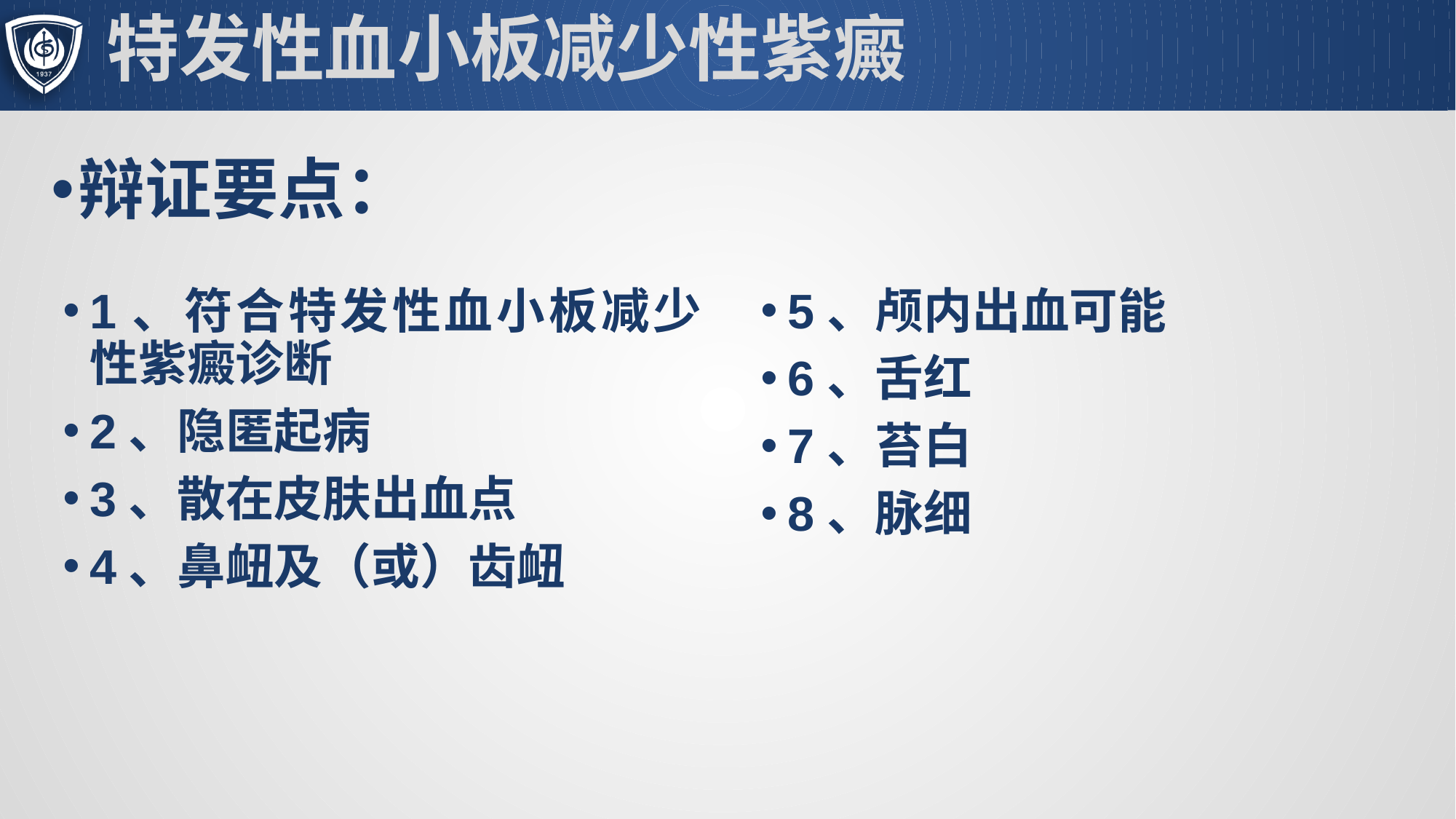

# 特发性血小板减少性紫癜
辩证要点：

5、颅内出血可能
6、舌红
7、苔白
8、脉细

1、符合特发性血小板减少性紫癜诊断
2、隐匿起病
3、散在皮肤出血点
4、鼻衄及（或）齿衄